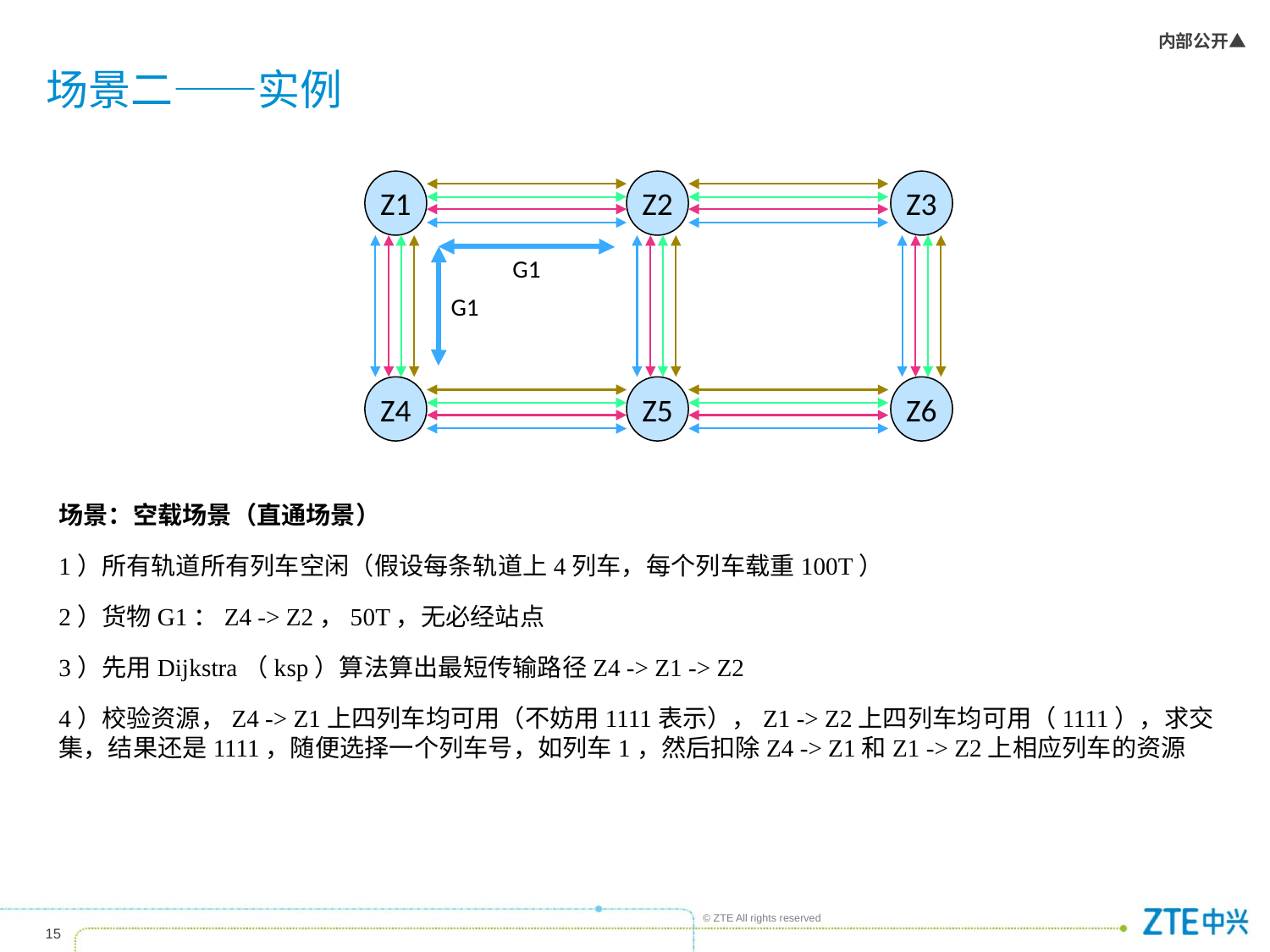

# 场景二——实例
Z1
Z2
Z3
G1
G1
Z4
Z5
Z6
场景：空载场景（直通场景）
1）所有轨道所有列车空闲（假设每条轨道上4列车，每个列车载重100T）
2）货物G1：Z4 -> Z2，50T，无必经站点
3）先用Dijkstra（ksp）算法算出最短传输路径Z4 -> Z1 -> Z2
4）校验资源，Z4 -> Z1上四列车均可用（不妨用1111表示），Z1 -> Z2上四列车均可用（1111），求交集，结果还是1111，随便选择一个列车号，如列车1，然后扣除Z4 -> Z1和Z1 -> Z2上相应列车的资源